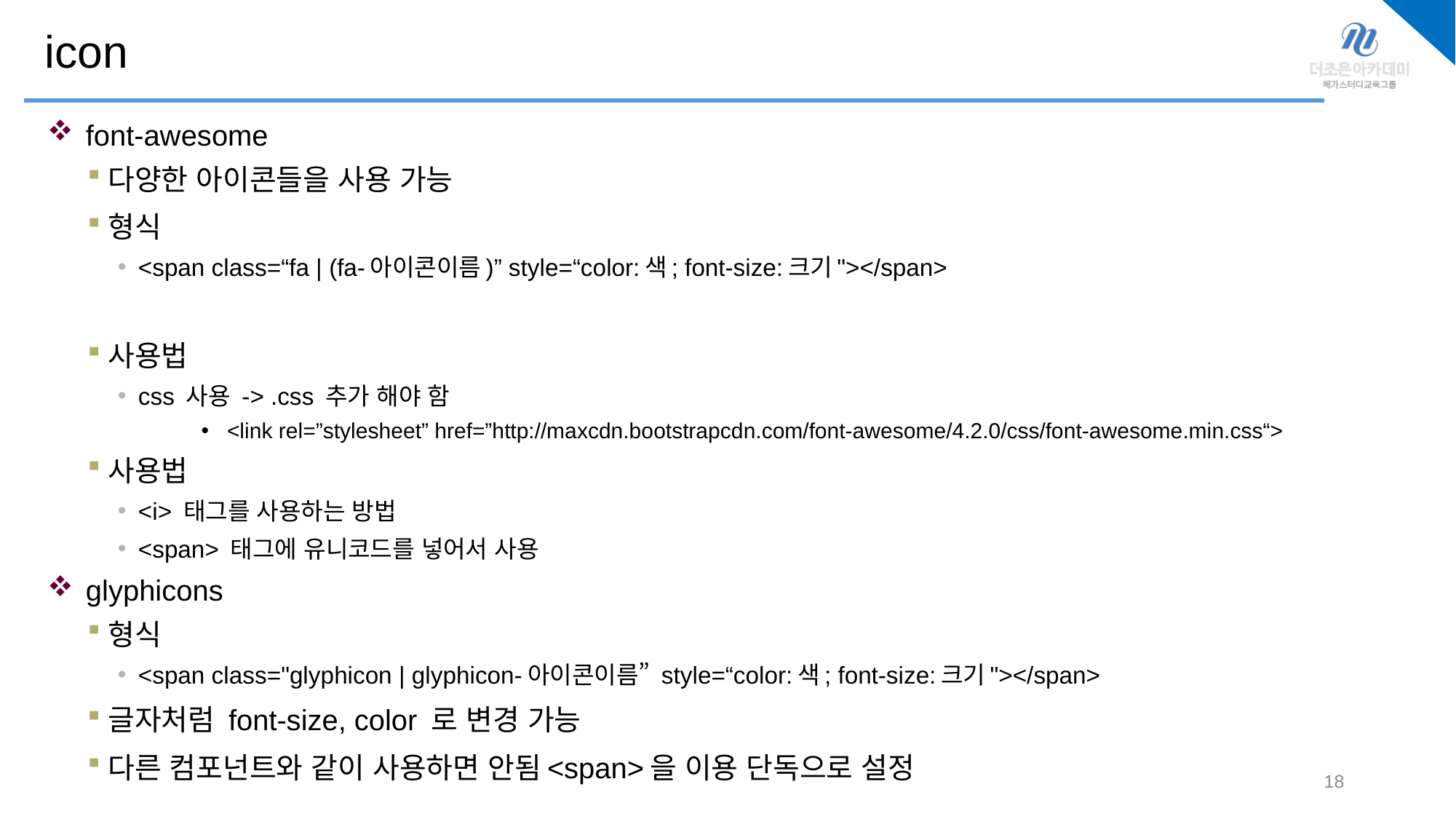

# icon
font-awesome
다양한 아이콘들을 사용 가능
형식
<span class=“fa | (fa-아이콘이름)” style=“color:색; font-size:크기"></span>

사용법
css 사용 -> .css 추가 해야 함
<link rel=”stylesheet” href=”http://maxcdn.bootstrapcdn.com/font-awesome/4.2.0/css/font-awesome.min.css“>
사용법
<i> 태그를 사용하는 방법
<span> 태그에 유니코드를 넣어서 사용
glyphicons
형식
<span class="glyphicon | glyphicon-아이콘이름” style=“color:색; font-size:크기"></span>
글자처럼 font-size, color 로 변경 가능
다른 컴포넌트와 같이 사용하면 안됨<span>을 이용 단독으로 설정

18